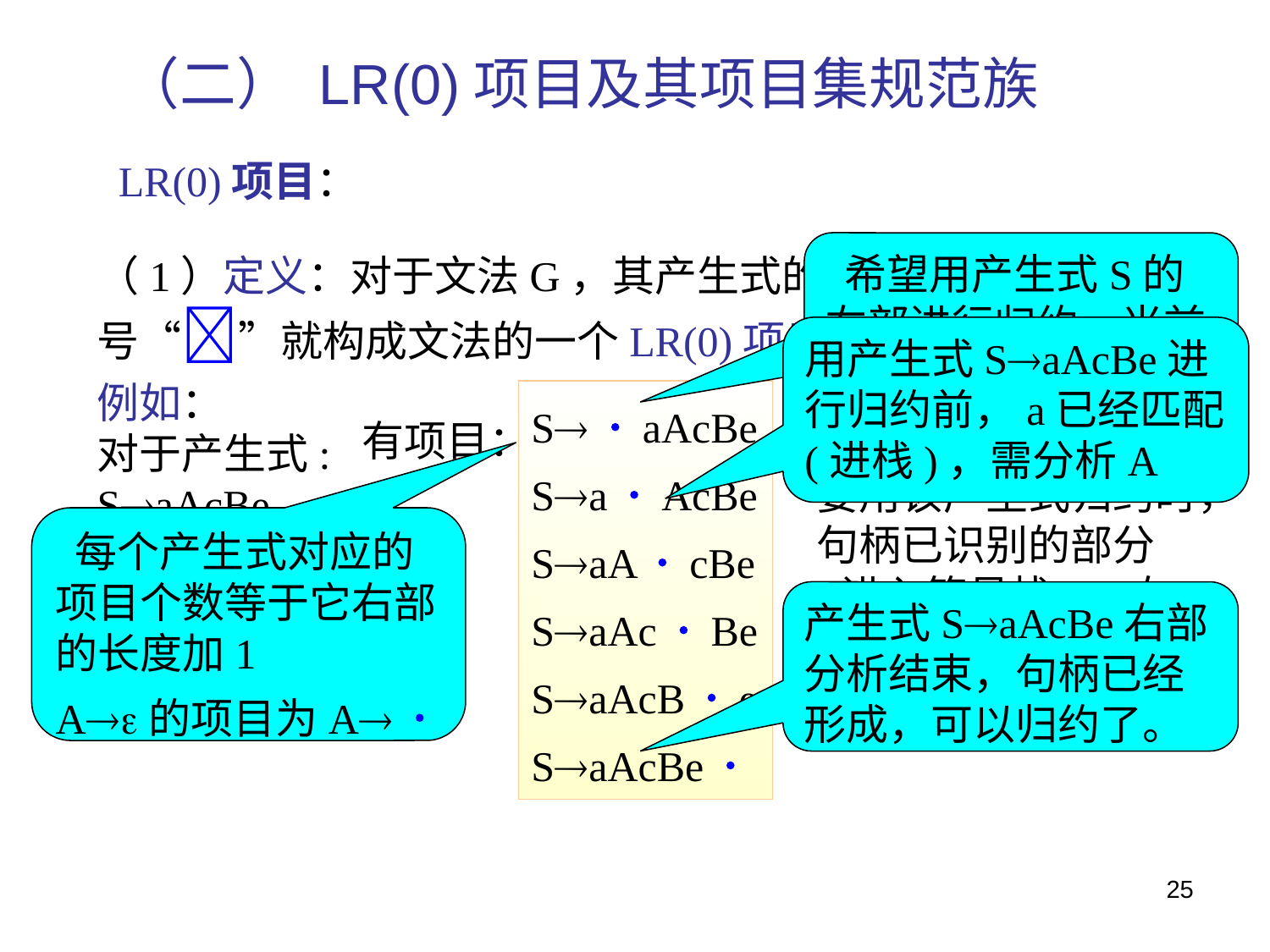

（二） LR(0)项目及其项目集规范族
LR(0)项目：
 希望用产生式S的右部进行归约，当前的输入应为a
（1）定义：对于文法G，其产生式的右部添加一个特殊符号“⋅”就构成文法的一个LR(0)项目。
用产生式S→aAcBe进行归约前，a已经匹配(进栈)，需分析A
每个项目中圆点的左部表示在分析过程中，要用该产生式归约时，句柄已识别的部分(进入符号栈)，右部表示等待识别的部分。
例如：
对于产生式:
S→aAcBe
S→ ⋅ aAcBe
S→a ⋅ AcBe
S→aA ⋅ cBe
S→aAc ⋅ Be
S→aAcB ⋅ e
S→aAcBe ⋅
有项目：
 每个产生式对应的项目个数等于它右部的长度加1
A→ε的项目为A→ ⋅
产生式S→aAcBe右部分析结束，句柄已经形成，可以归约了。

25